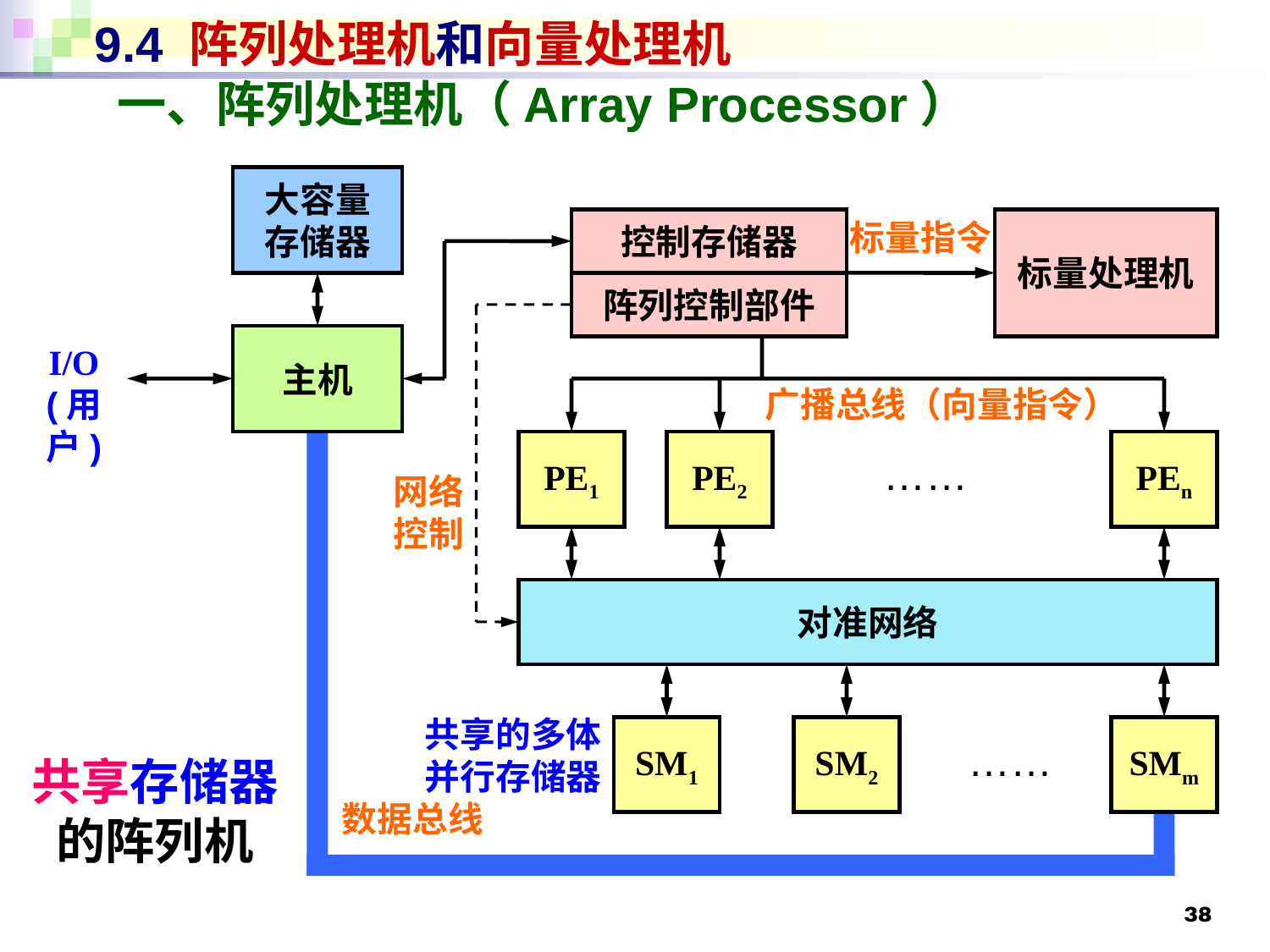

# 9.4 阵列处理机和向量处理机
一、阵列处理机（Array Processor）
大容量
存储器
控制存储器
标量指令
标量处理机

阵列控制部件

主机
I/O
(用户)

广播总线（向量指令）

PE1
PE2
PEn
……
网络
控制

对准网络

共享的多体
并行存储器
SM1
SM2
SMm
……
共享存储器
的阵列机
数据总线

38